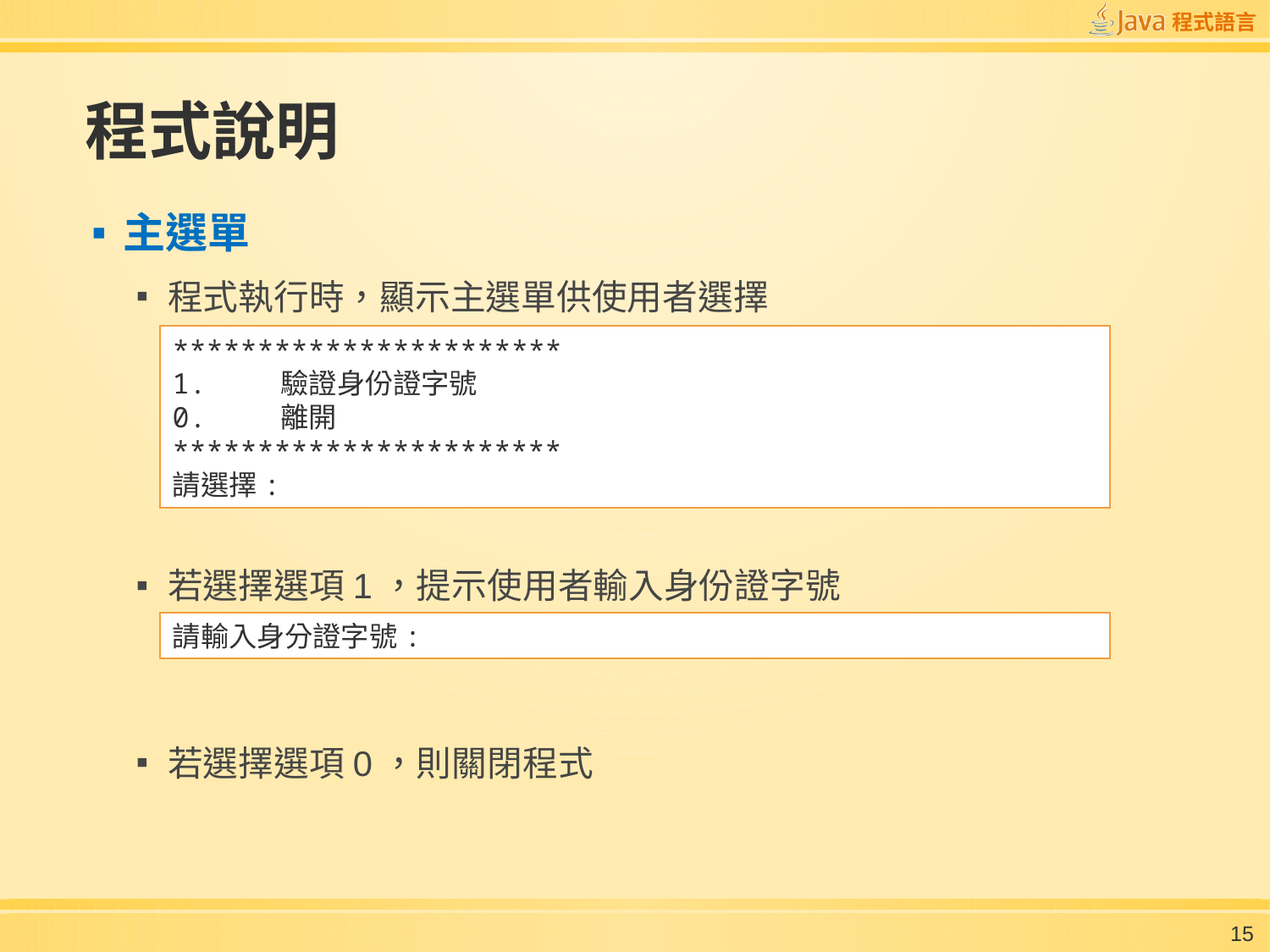

# 程式說明
主選單
程式執行時，顯示主選單供使用者選擇

若選擇選項1，提示使用者輸入身份證字號

若選擇選項0，則關閉程式

***********************
1.    驗證身份證字號
0.    離開
***********************
請選擇:
請輸入身分證字號:
15